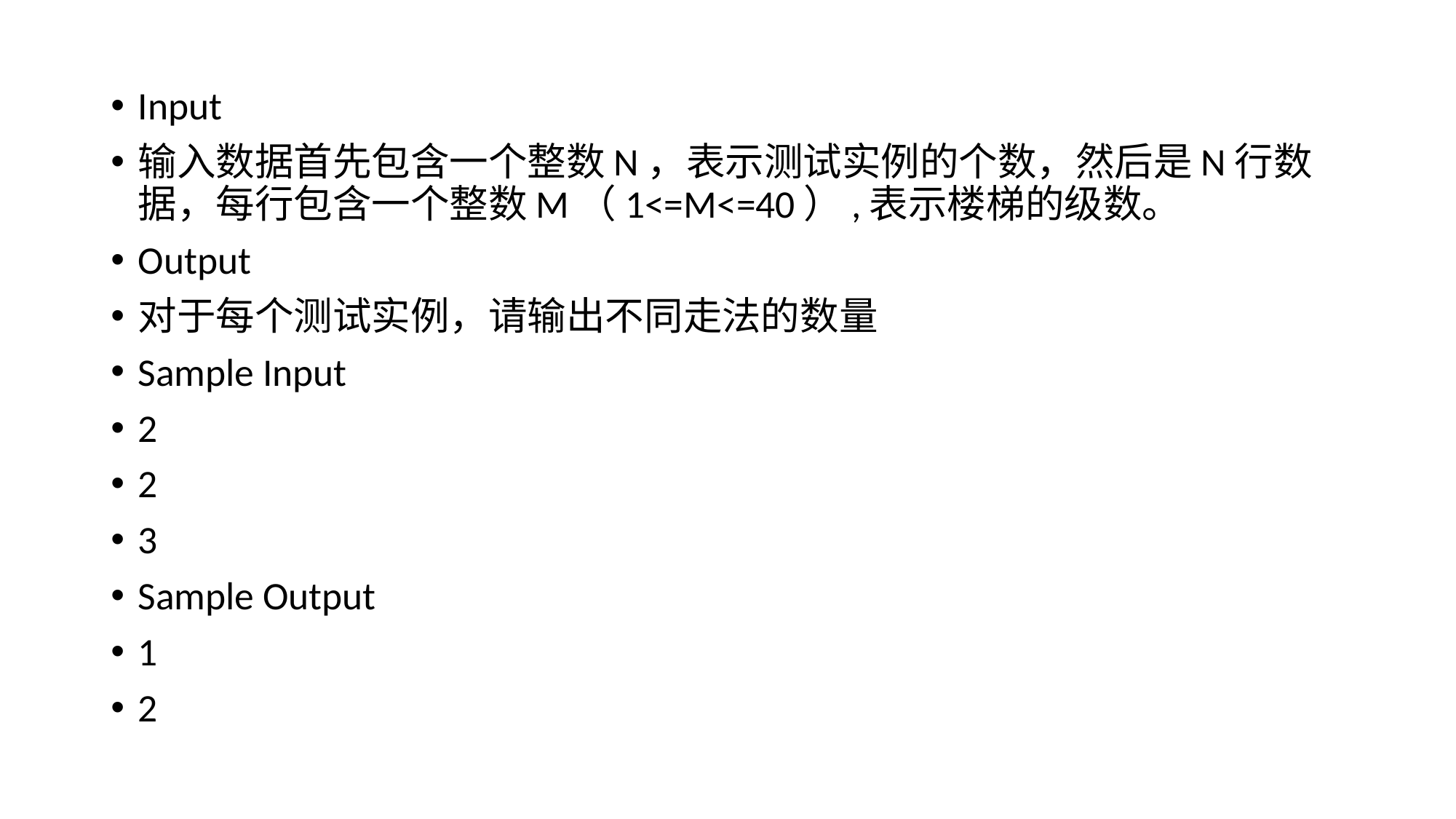

Input
输入数据首先包含一个整数N，表示测试实例的个数，然后是N行数据，每行包含一个整数M（1<=M<=40）,表示楼梯的级数。
Output
对于每个测试实例，请输出不同走法的数量
Sample Input
2
2
3
Sample Output
1
2